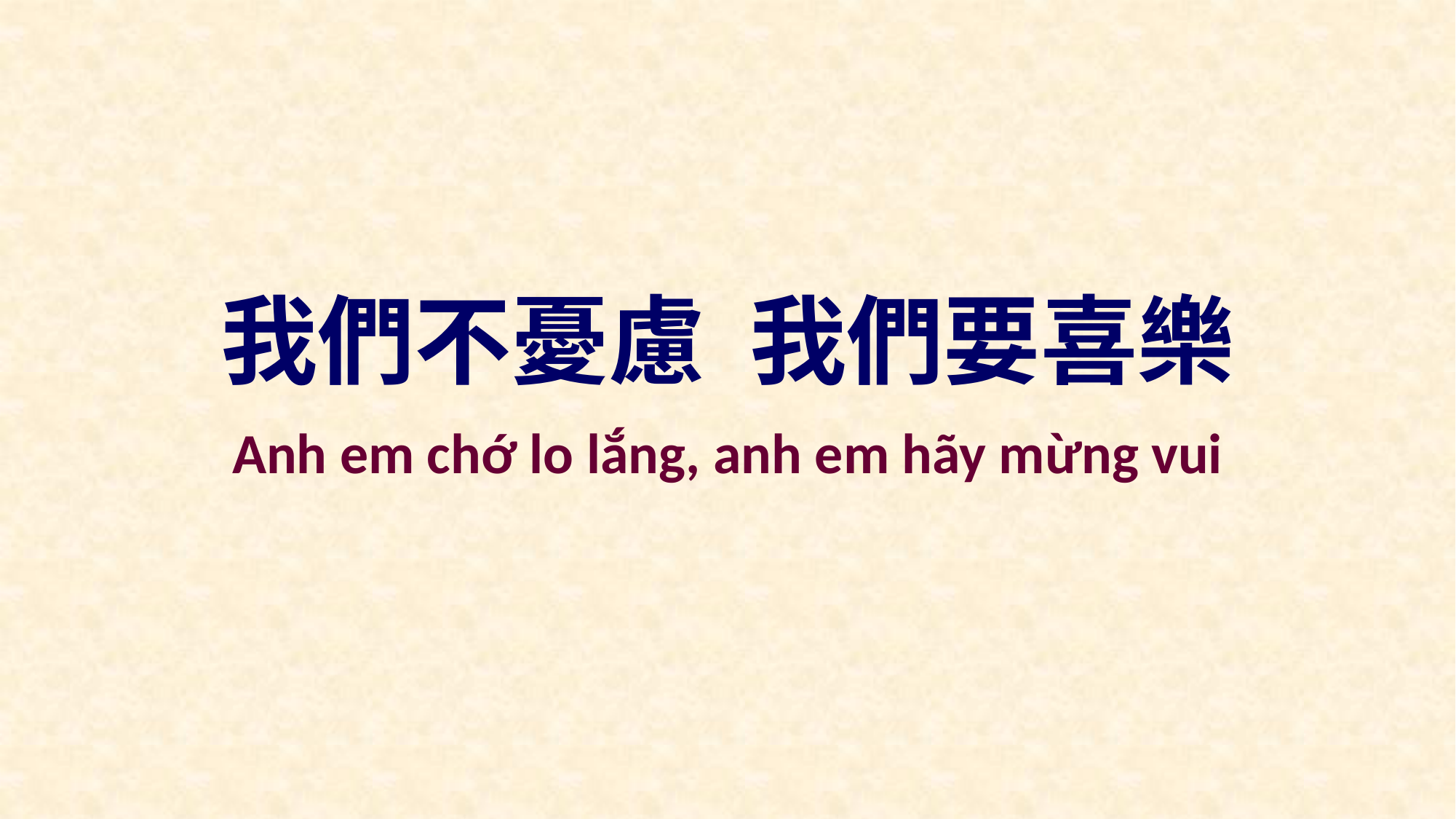

我們不憂慮  我們要喜樂
Anh em chớ lo lắng, anh em hãy mừng vui